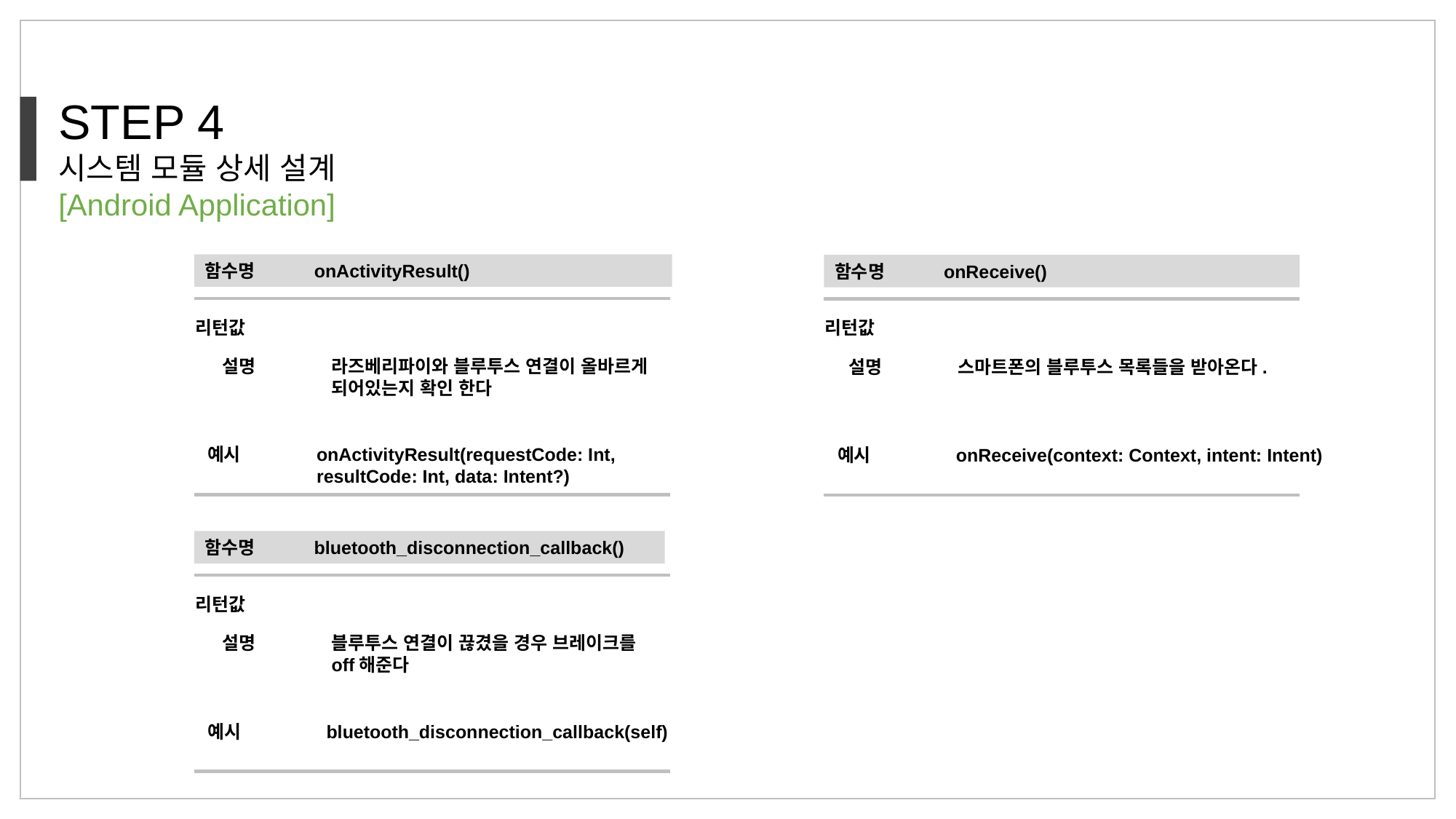

STEP 4
시스템 모듈 상세 설계
[Android Application]

함수명	onActivityResult()
리턴값
설명	라즈베리파이와 블루투스 연결이 올바르게
	되어있는지 확인 한다
예시	onActivityResult(requestCode: Int,
	resultCode: Int, data: Intent?)
함수명	onReceive()
리턴값
설명	스마트폰의 블루투스 목록들을 받아온다.
예시	 onReceive(context: Context, intent: Intent)
함수명	bluetooth_disconnection_callback()
리턴값
설명	블루투스 연결이 끊겼을 경우 브레이크를
	off해준다
예시	 bluetooth_disconnection_callback(self)